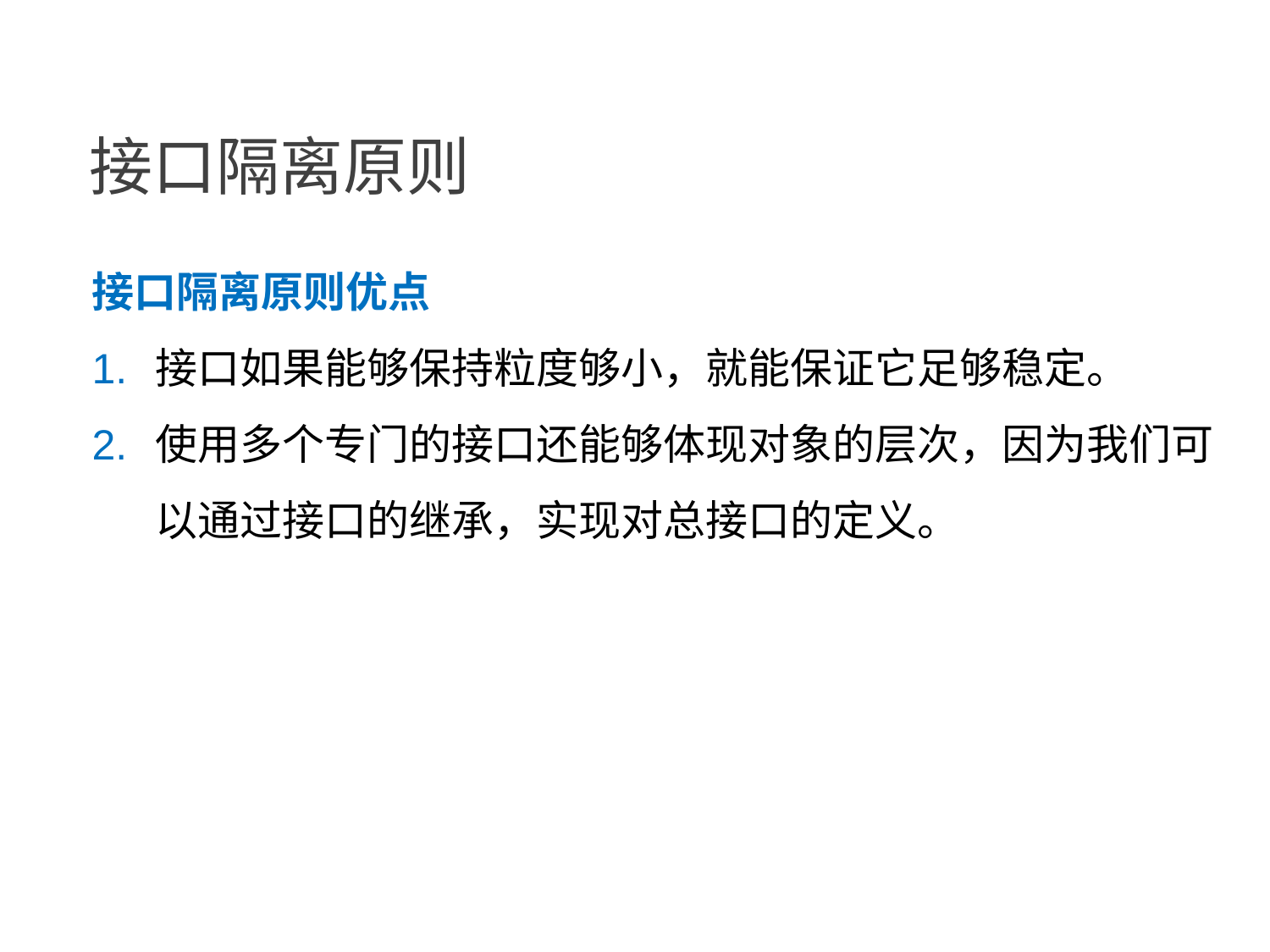

接口隔离原则
接口隔离原则优点
接口如果能够保持粒度够小，就能保证它足够稳定。
使用多个专门的接口还能够体现对象的层次，因为我们可以通过接口的继承，实现对总接口的定义。